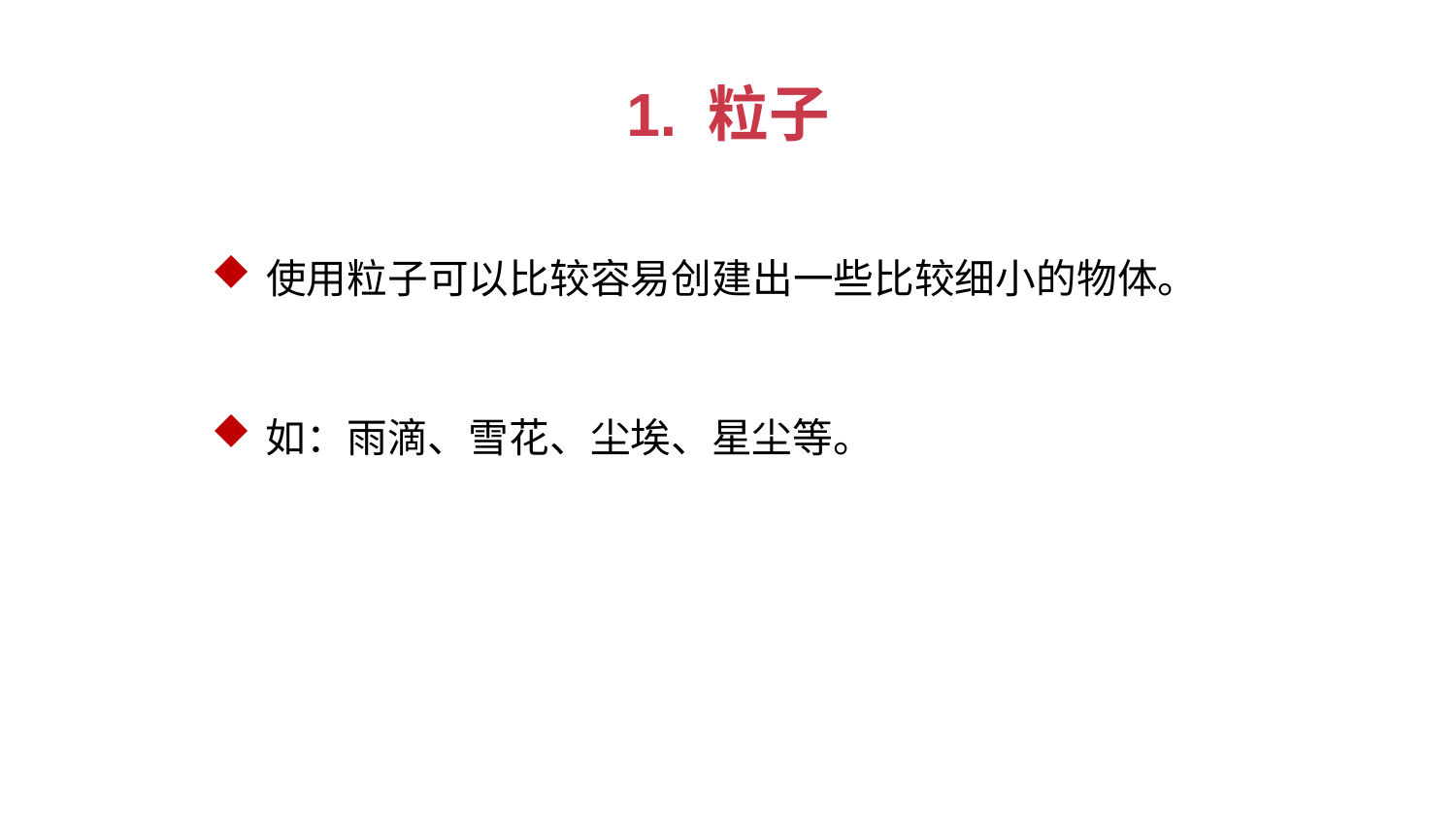

1. 粒子
使用粒子可以比较容易创建出一些比较细小的物体。
如：雨滴、雪花、尘埃、星尘等。